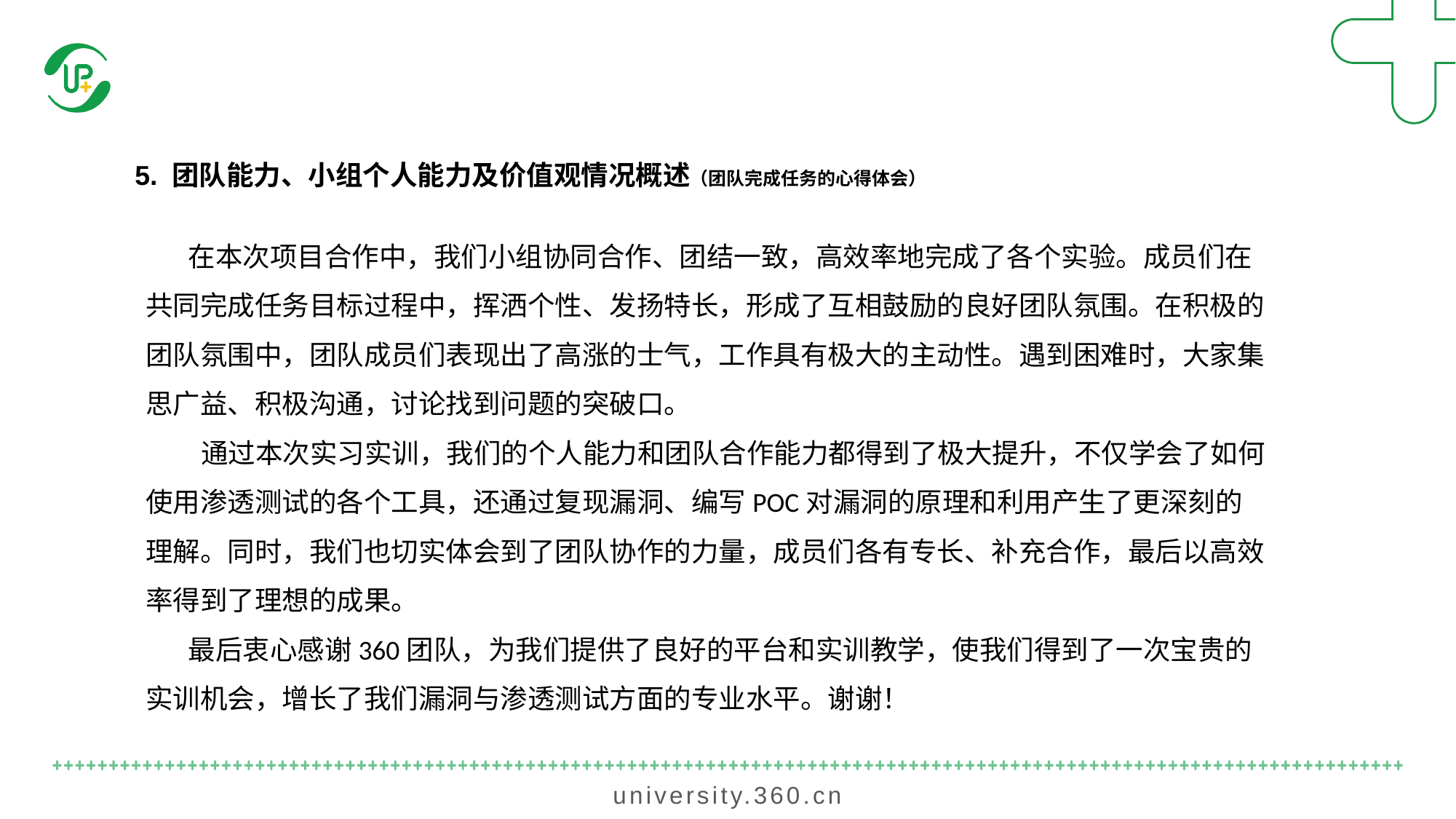

5. 团队能力、小组个人能力及价值观情况概述（团队完成任务的心得体会）
在本次项目合作中，我们小组协同合作、团结一致，高效率地完成了各个实验。成员们在共同完成任务目标过程中，挥洒个性、发扬特长，形成了互相鼓励的良好团队氛围。在积极的团队氛围中，团队成员们表现出了高涨的士气，工作具有极大的主动性。遇到困难时，大家集思广益、积极沟通，讨论找到问题的突破口。
 通过本次实习实训，我们的个人能力和团队合作能力都得到了极大提升，不仅学会了如何使用渗透测试的各个工具，还通过复现漏洞、编写POC对漏洞的原理和利用产生了更深刻的理解。同时，我们也切实体会到了团队协作的力量，成员们各有专长、补充合作，最后以高效率得到了理想的成果。
最后衷心感谢360团队，为我们提供了良好的平台和实训教学，使我们得到了一次宝贵的实训机会，增长了我们漏洞与渗透测试方面的专业水平。谢谢！